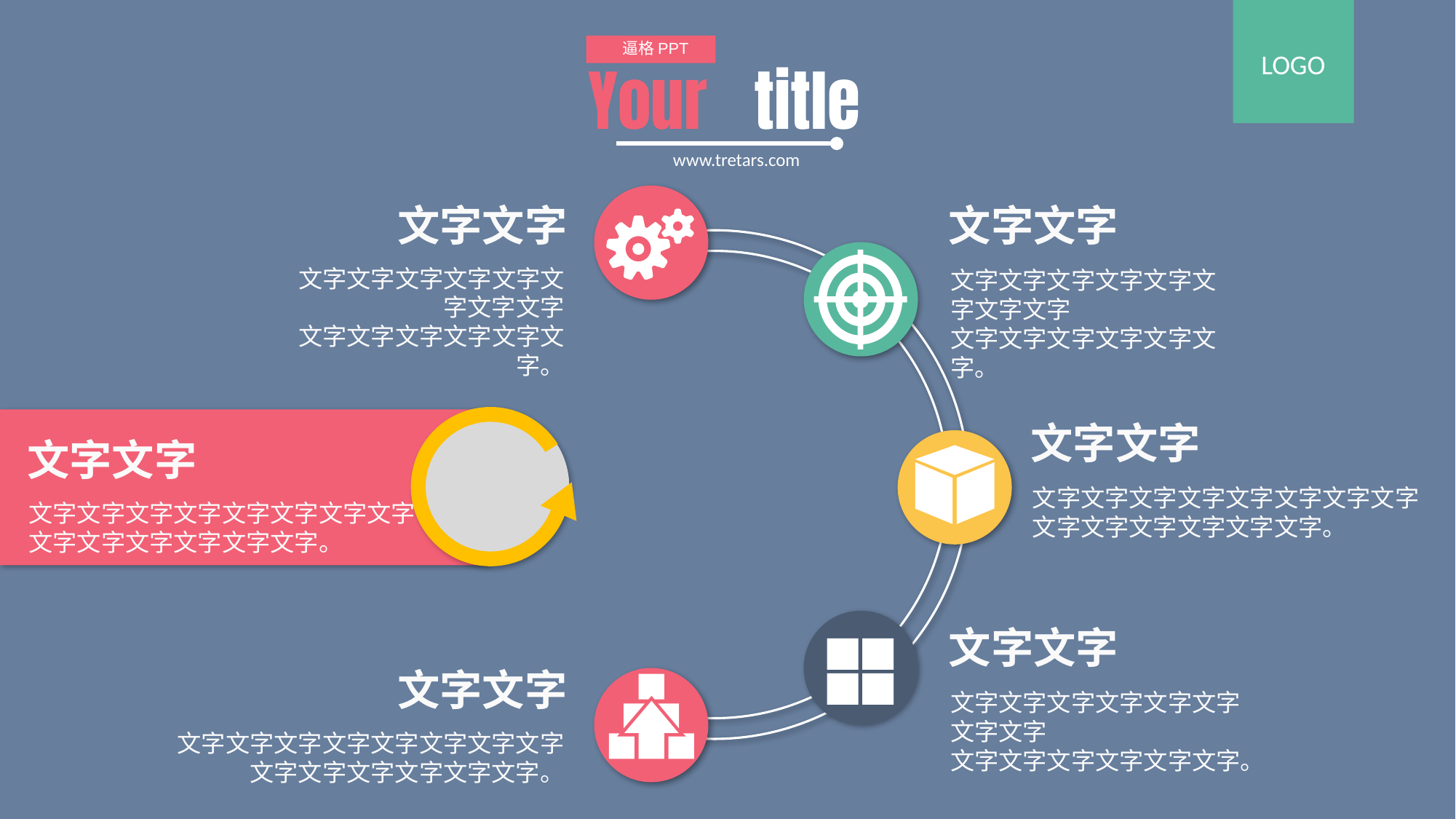

逼格PPT

Your   title

www.tretars.com

文字文字
文字文字

文字文字文字文字文字文字文字文字
文字文字文字文字文字文字。
文字文字文字文字文字文字文字文字
文字文字文字文字文字文字。

文字文字
文字文字

文字文字文字文字文字文字文字文字
文字文字文字文字文字文字。

文字文字文字文字文字文字文字文字
文字文字文字文字文字文字。

文字文字

文字文字

文字文字文字文字文字文字文字文字
文字文字文字文字文字文字。
文字文字文字文字文字文字文字文字
文字文字文字文字文字文字。